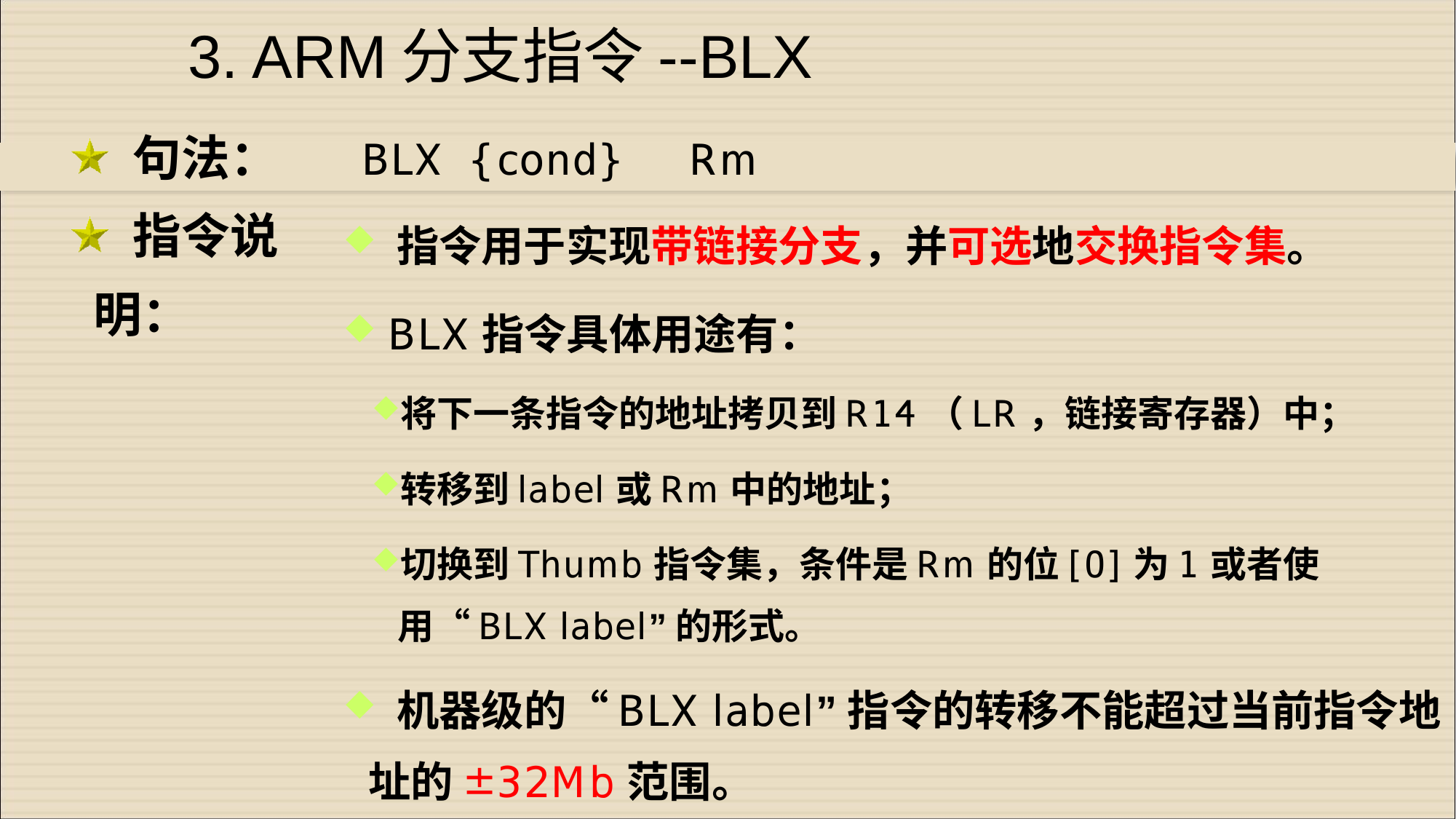

# 3. ARM分支指令--BLX
 句法：
BLX	{cond}	Rm

 指令说明：
 指令用于实现带链接分支，并可选地交换指令集。
 BLX指令具体用途有：
将下一条指令的地址拷贝到R14（LR，链接寄存器）中；
转移到label或Rm中的地址；
切换到Thumb指令集，条件是Rm的位[0]为1或者使用“BLX label”的形式。
 机器级的“BLX label”指令的转移不能超过当前指令地址的±32Mb范围。